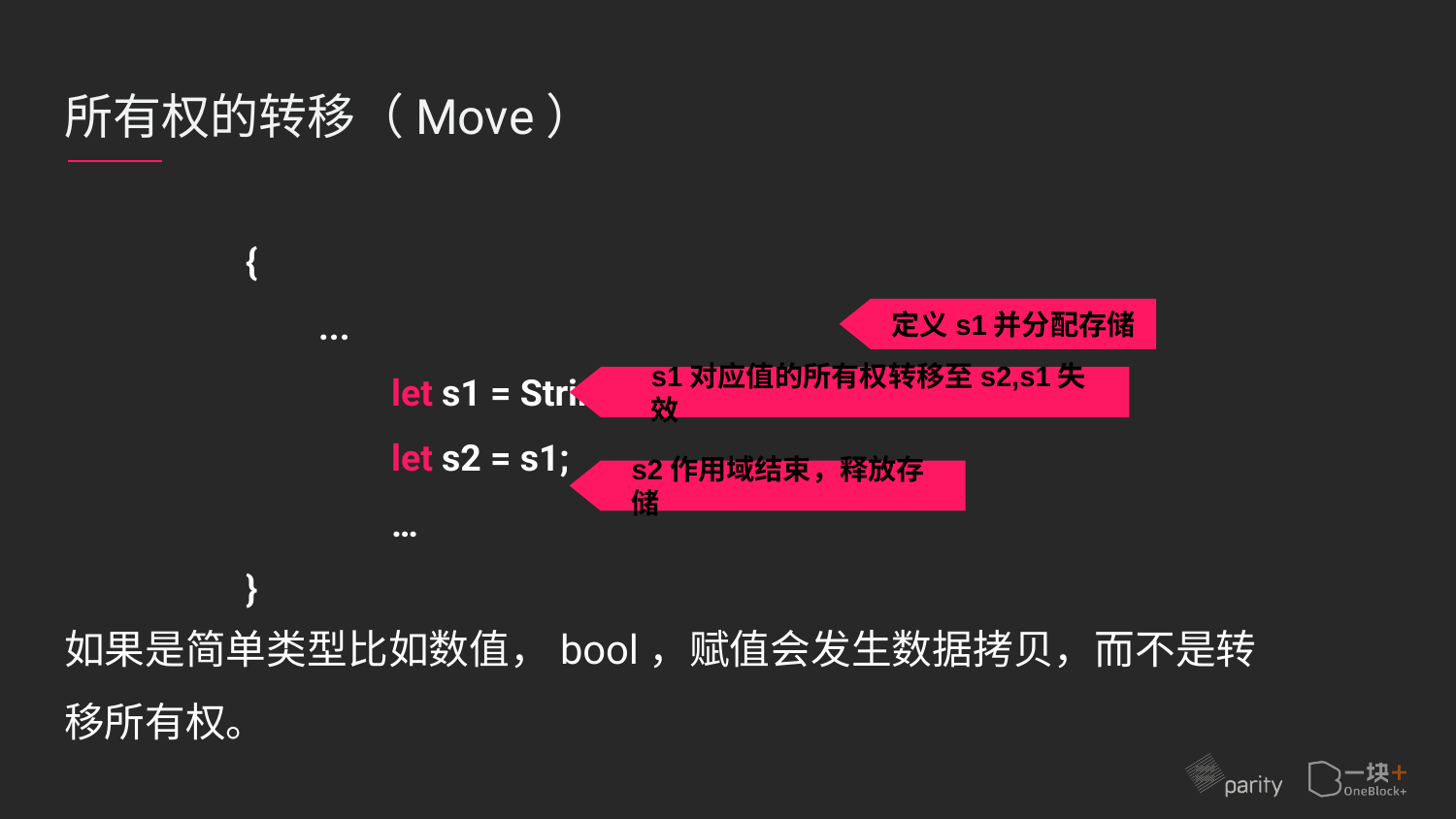

# 所有权的转移（Move）
{
...
    	let s1 = String::from("hello");
	let s2 = s1;
	…
}

定义s1并分配存储
s1对应值的所有权转移至s2,s1失效
s2作用域结束，释放存储
如果是简单类型比如数值，bool，赋值会发生数据拷贝，而不是转移所有权。